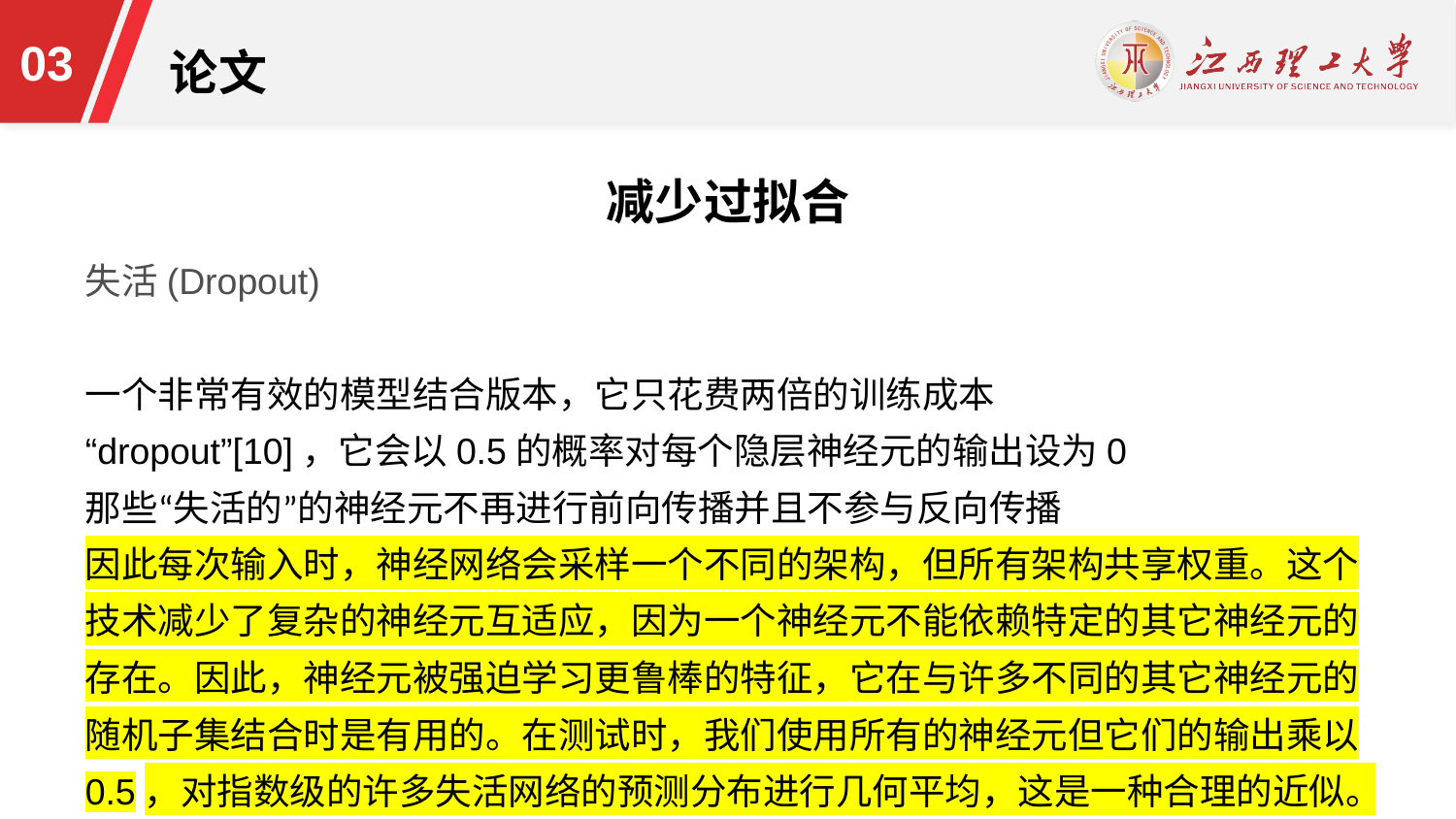

减少过拟合
失活(Dropout)

一个非常有效的模型结合版本，它只花费两倍的训练成本
“dropout”[10]，它会以0.5的概率对每个隐层神经元的输出设为0
那些“失活的”的神经元不再进行前向传播并且不参与反向传播
因此每次输入时，神经网络会采样一个不同的架构，但所有架构共享权重。这个技术减少了复杂的神经元互适应，因为一个神经元不能依赖特定的其它神经元的存在。因此，神经元被强迫学习更鲁棒的特征，它在与许多不同的其它神经元的随机子集结合时是有用的。在测试时，我们使用所有的神经元但它们的输出乘以0.5，对指数级的许多失活网络的预测分布进行几何平均，这是一种合理的近似。